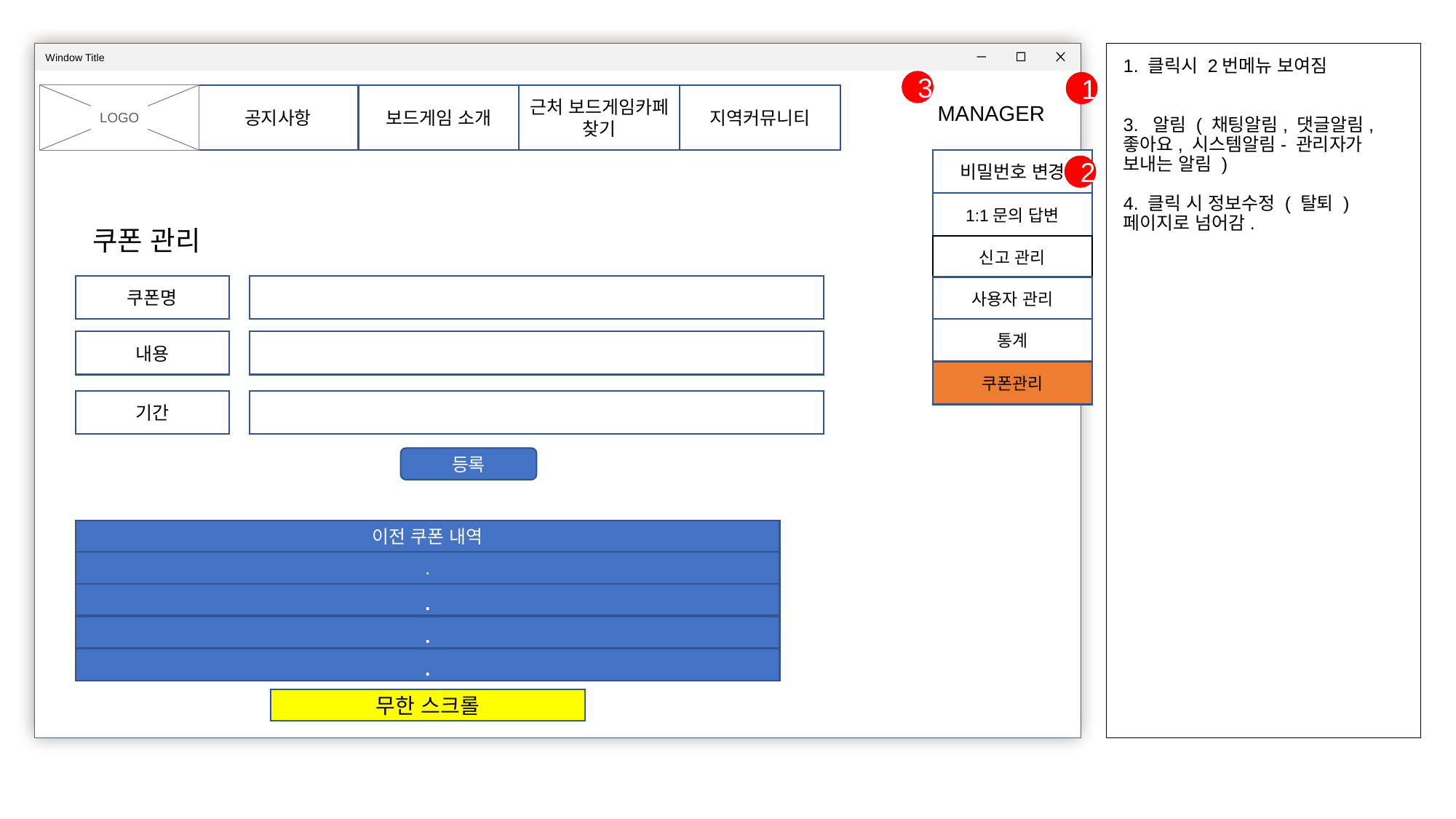

1. 클릭시 2번메뉴 보여짐
3.  알림 ( 채팅알림, 댓글알림, 좋아요, 시스템알림- 관리자가 보내는 알림 )
4. 클릭 시 정보수정 ( 탈퇴 )
페이지로 넘어감.
3
1
공지사항
보드게임 소개
근처 보드게임카페 찾기
지역커뮤니티

LOGO
MANAGER
비밀번호 변경
2
1:1문의 답변
쿠폰 관리
신고 관리
쿠폰명

사용자 관리
통계
내용

쿠폰관리
기간

등록
이전 쿠폰 내역
.
.
.
.
무한 스크롤